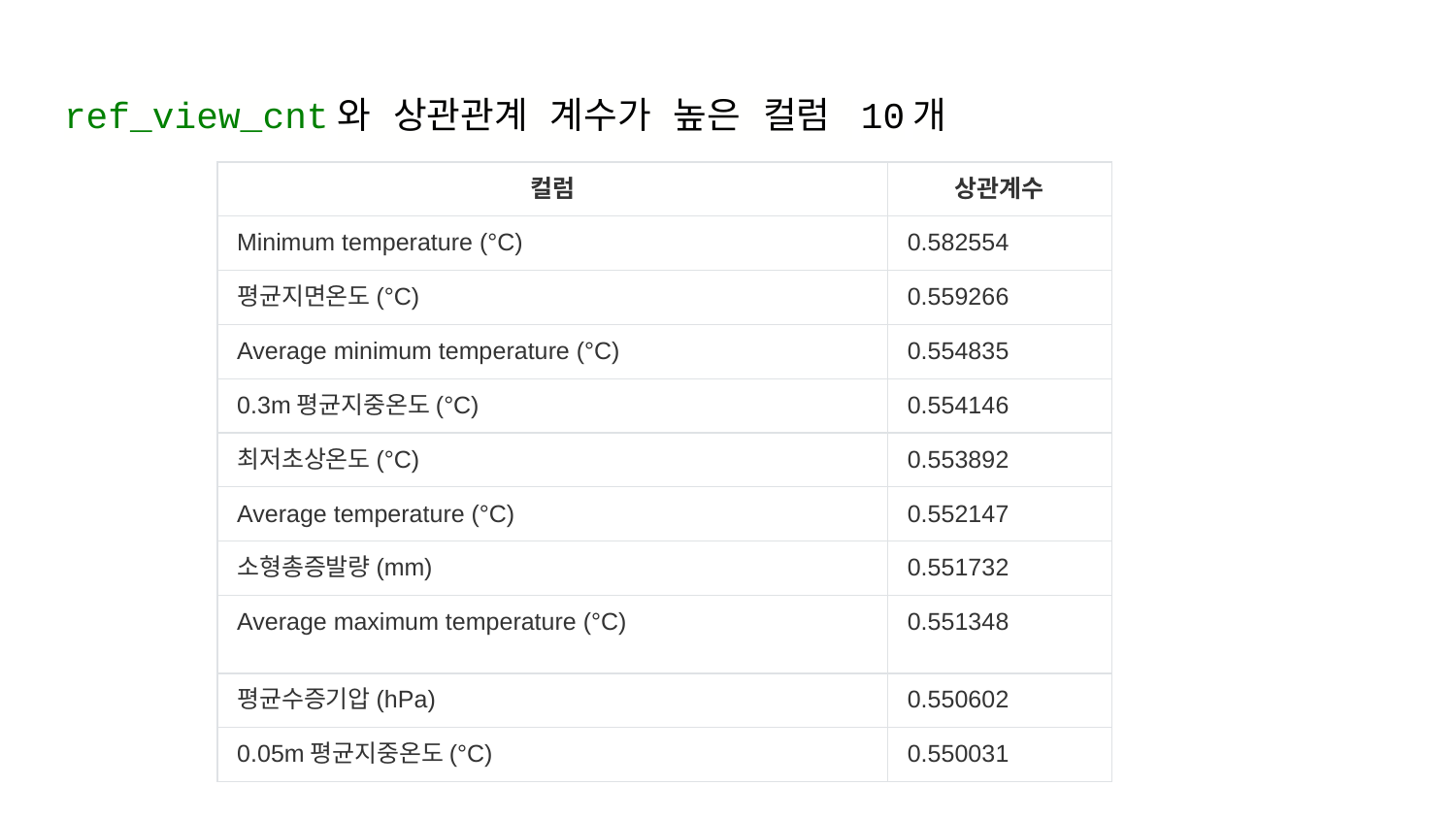

# ref_view_cnt와 상관관계 계수가 높은 컬럼 10개

| 컬럼 | 상관계수 |
| --- | --- |
| Minimum temperature (°C) | 0.582554 |
| 평균지면온도(°C) | 0.559266 |
| Average minimum temperature (°C) | 0.554835 |
| 0.3m평균지중온도(°C) | 0.554146 |
| 최저초상온도(°C) | 0.553892 |
| Average temperature (°C) | 0.552147 |
| 소형총증발량(mm) | 0.551732 |
| Average maximum temperature (°C) | 0.551348 |
| 평균수증기압(hPa) | 0.550602 |
| 0.05m평균지중온도(°C) | 0.550031 |